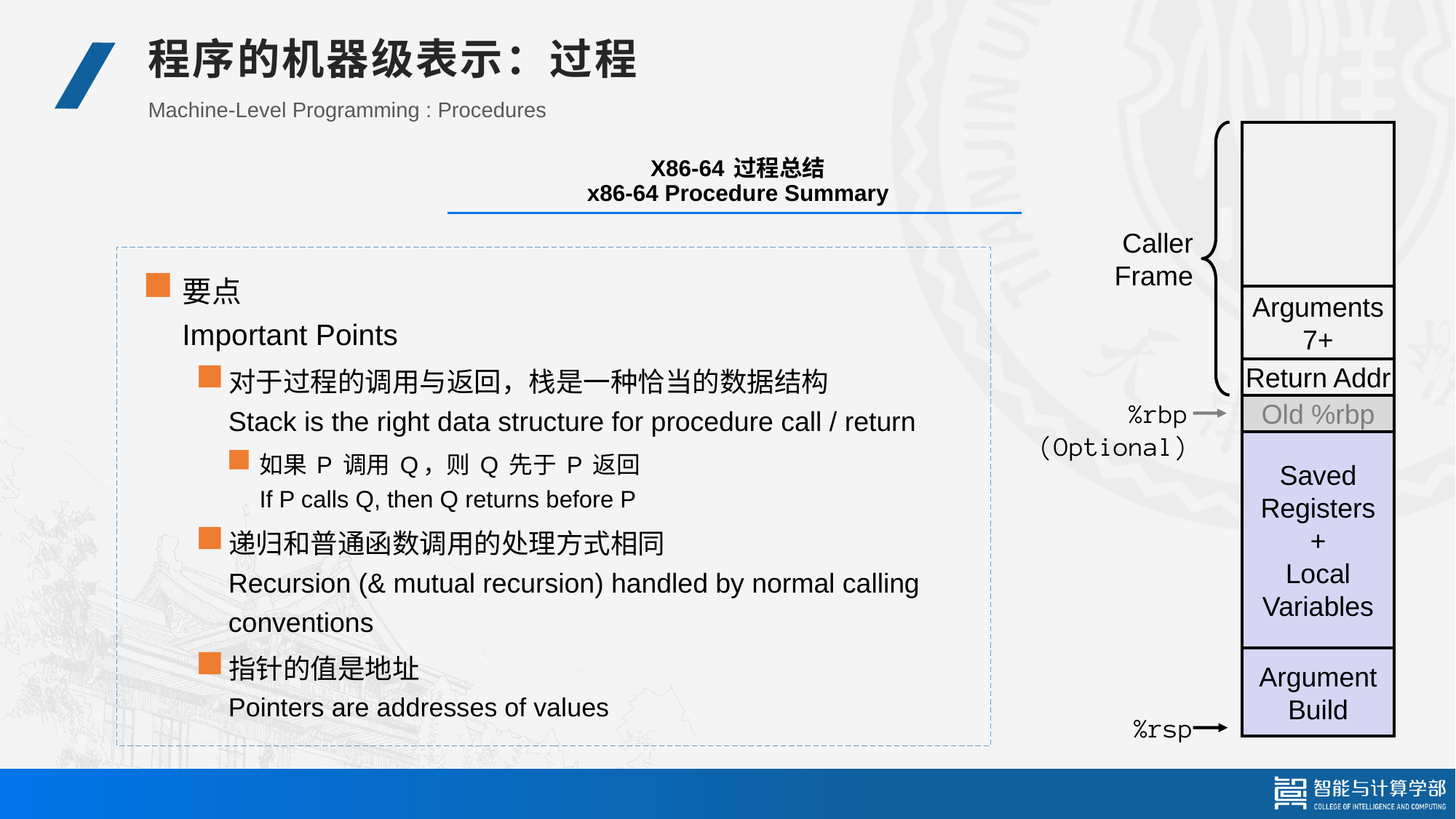

程序的机器级表示：过程
Machine-Level Programming : Procedures

# X86-64 过程总结 x86-64 Procedure Summary
Caller
Frame
要点
Important Points
对于过程的调用与返回，栈是一种恰当的数据结构
Stack is the right data structure for procedure call / return
如果 P 调用 Q，则 Q 先于 P 返回
If P calls Q, then Q returns before P
递归和普通函数调用的处理方式相同
Recursion (& mutual recursion) handled by normal calling conventions
指针的值是地址
Pointers are addresses of values
Arguments
7+
Return Addr
%rbp
(Optional)
Old %rbp

Saved
Registers
+
Local
Variables
Argument
Build
%rsp